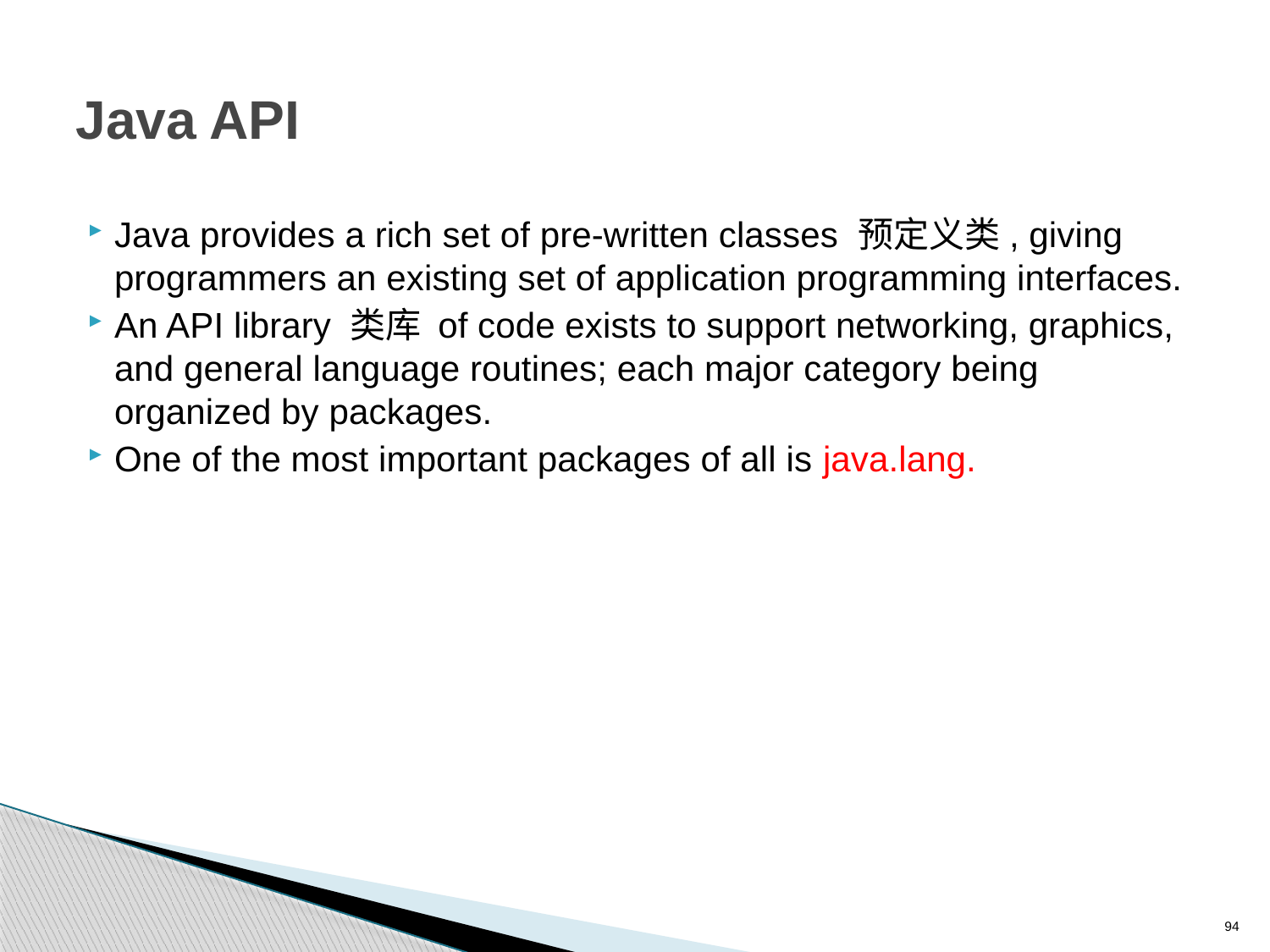

# Java API
Java provides a rich set of pre-written classes 预定义类, giving programmers an existing set of application programming interfaces.
An API library 类库 of code exists to support networking, graphics, and general language routines; each major category being organized by packages.
One of the most important packages of all is java.lang.
94